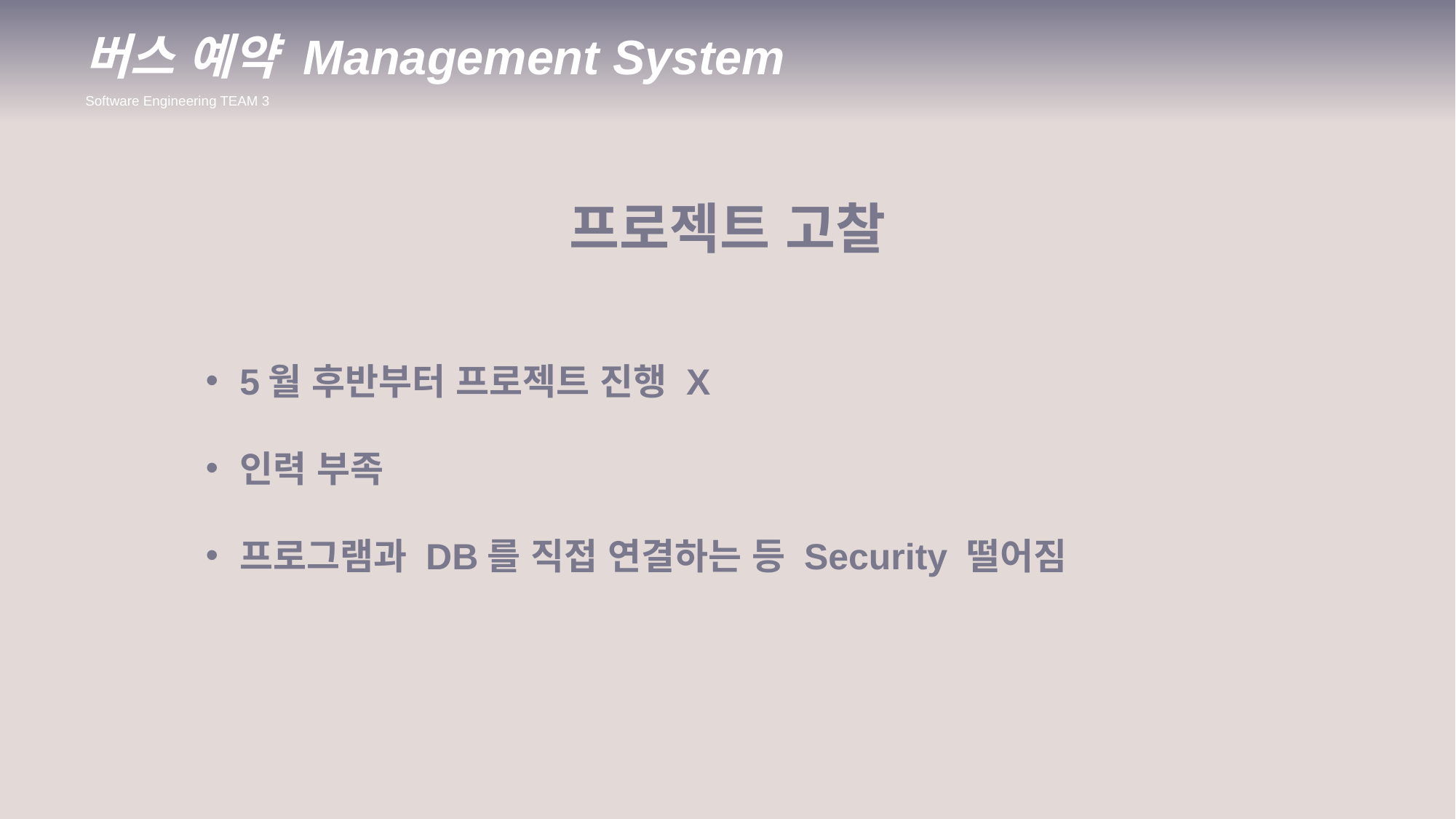

버스 예약 Management System
Software Engineering TEAM 3
프로젝트 고찰
5월 후반부터 프로젝트 진행 X

인력 부족

프로그램과 DB를 직접 연결하는 등 Security 떨어짐